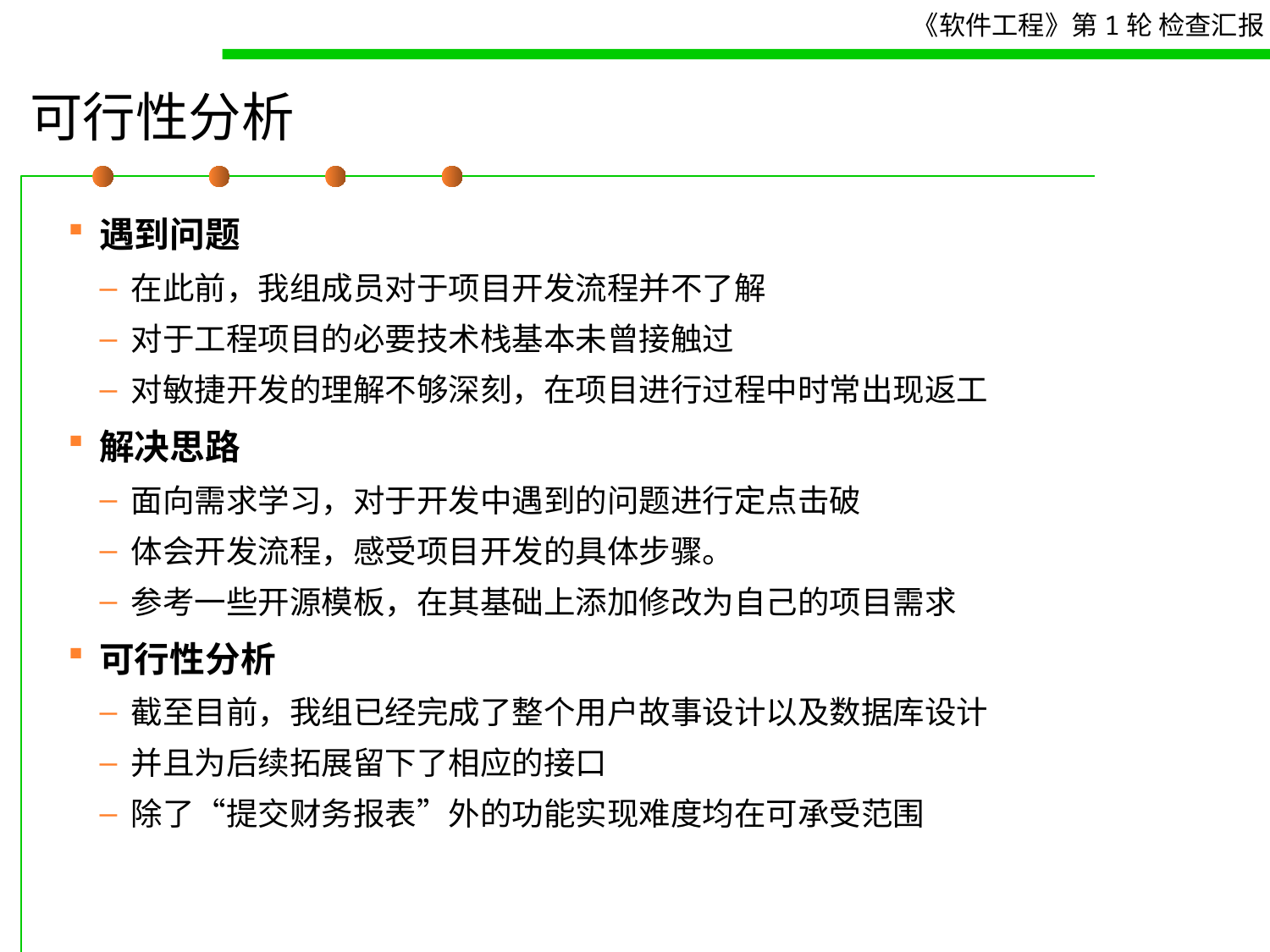

# 可行性分析
遇到问题
在此前，我组成员对于项目开发流程并不了解
对于工程项目的必要技术栈基本未曾接触过
对敏捷开发的理解不够深刻，在项目进行过程中时常出现返工
解决思路
面向需求学习，对于开发中遇到的问题进行定点击破
体会开发流程，感受项目开发的具体步骤。
参考一些开源模板，在其基础上添加修改为自己的项目需求
可行性分析
截至目前，我组已经完成了整个用户故事设计以及数据库设计
并且为后续拓展留下了相应的接口
除了“提交财务报表”外的功能实现难度均在可承受范围